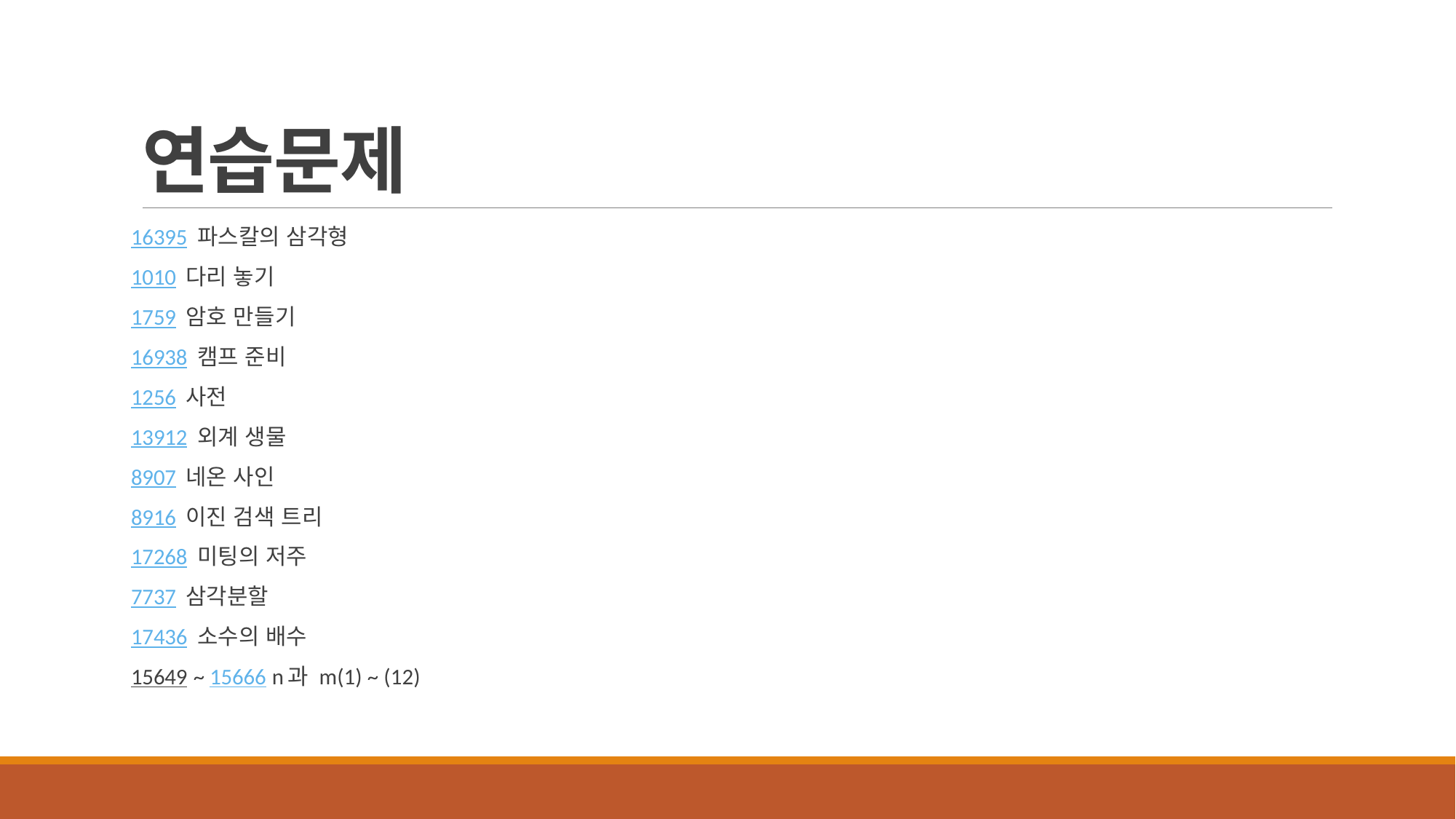

# 연습문제
16395 파스칼의 삼각형
1010 다리 놓기
1759 암호 만들기
16938 캠프 준비
1256 사전
13912 외계 생물
8907 네온 사인
8916 이진 검색 트리
17268 미팅의 저주
7737 삼각분할
17436 소수의 배수
15649 ~ 15666 n과 m(1) ~ (12)